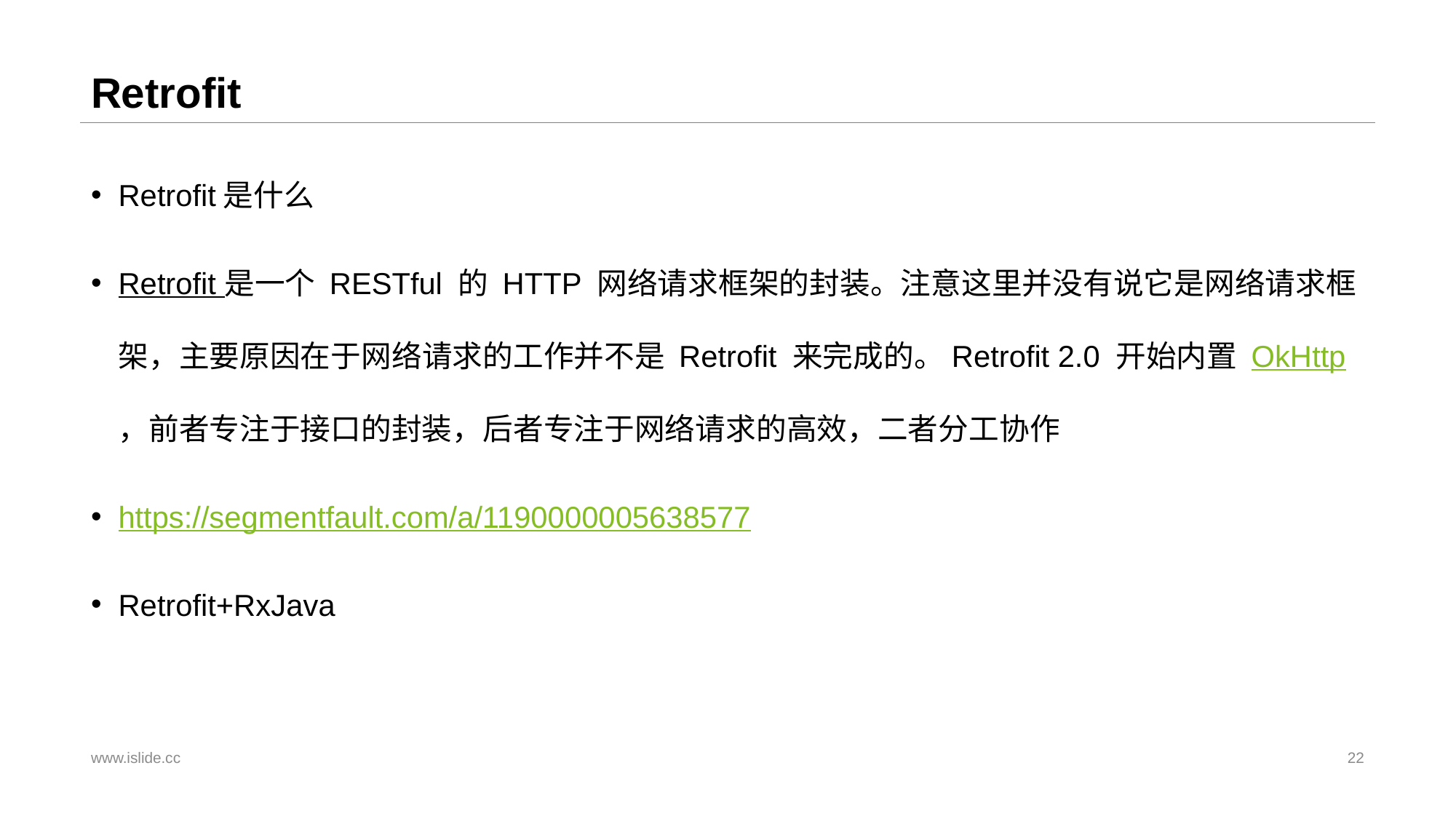

# Retrofit
Retrofit是什么
Retrofit 是一个 RESTful 的 HTTP 网络请求框架的封装。注意这里并没有说它是网络请求框架，主要原因在于网络请求的工作并不是 Retrofit 来完成的。Retrofit 2.0 开始内置 OkHttp，前者专注于接口的封装，后者专注于网络请求的高效，二者分工协作
https://segmentfault.com/a/1190000005638577
Retrofit+RxJava
www.islide.cc
22